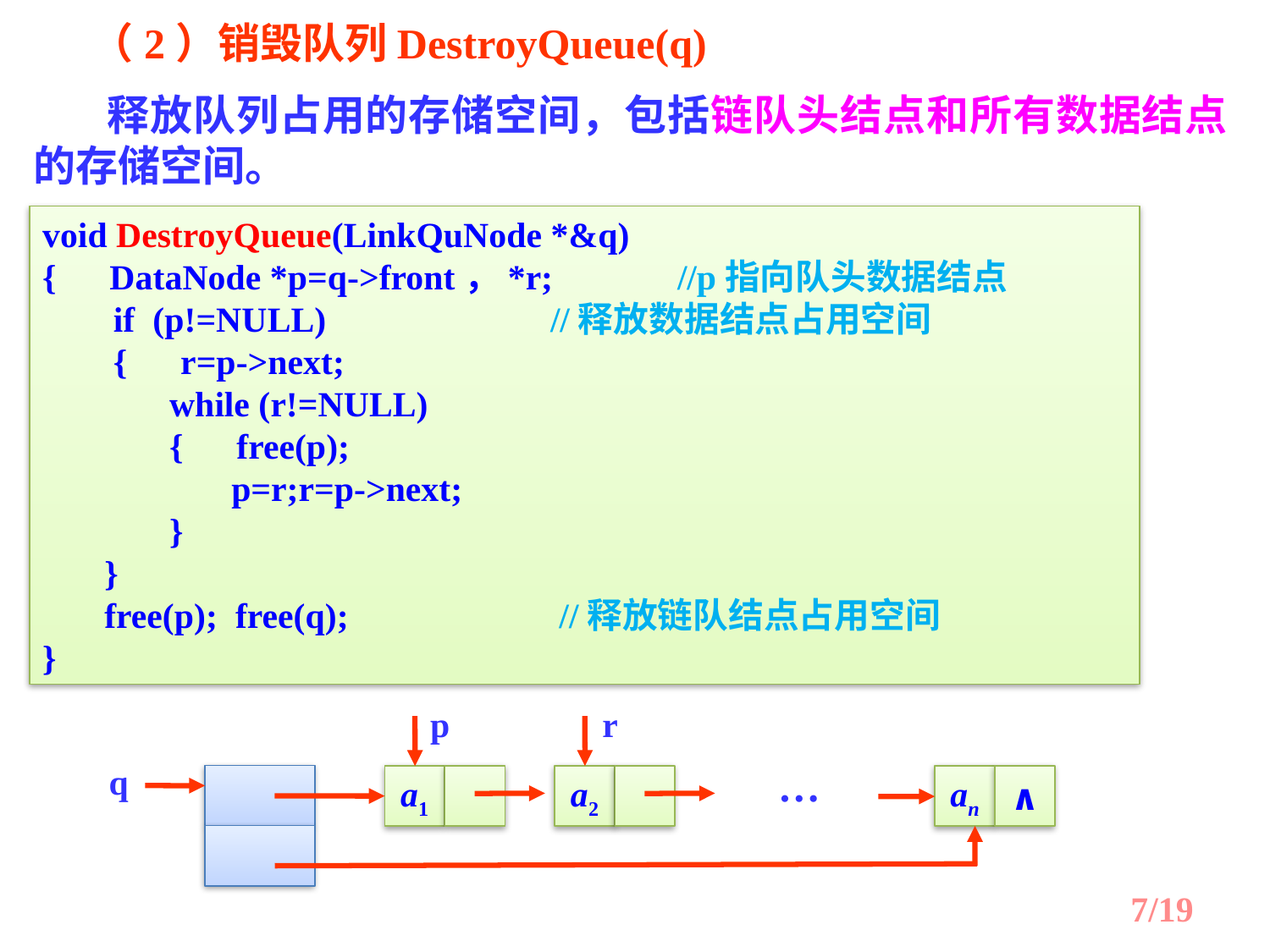

（2）销毁队列DestroyQueue(q)
      释放队列占用的存储空间，包括链队头结点和所有数据结点的存储空间。
void DestroyQueue(LinkQuNode *&q)
{      DataNode *p=q->front，*r;  	//p指向队头数据结点
        if  (p!=NULL)		//释放数据结点占用空间
        {      r=p->next;
	while (r!=NULL)
	{      free(p);
	       p=r;r=p->next;
	}
       }
       free(p);  free(q);		 //释放链队结点占用空间
}
p
r

q
…

a1

a2

an
∧

7/19